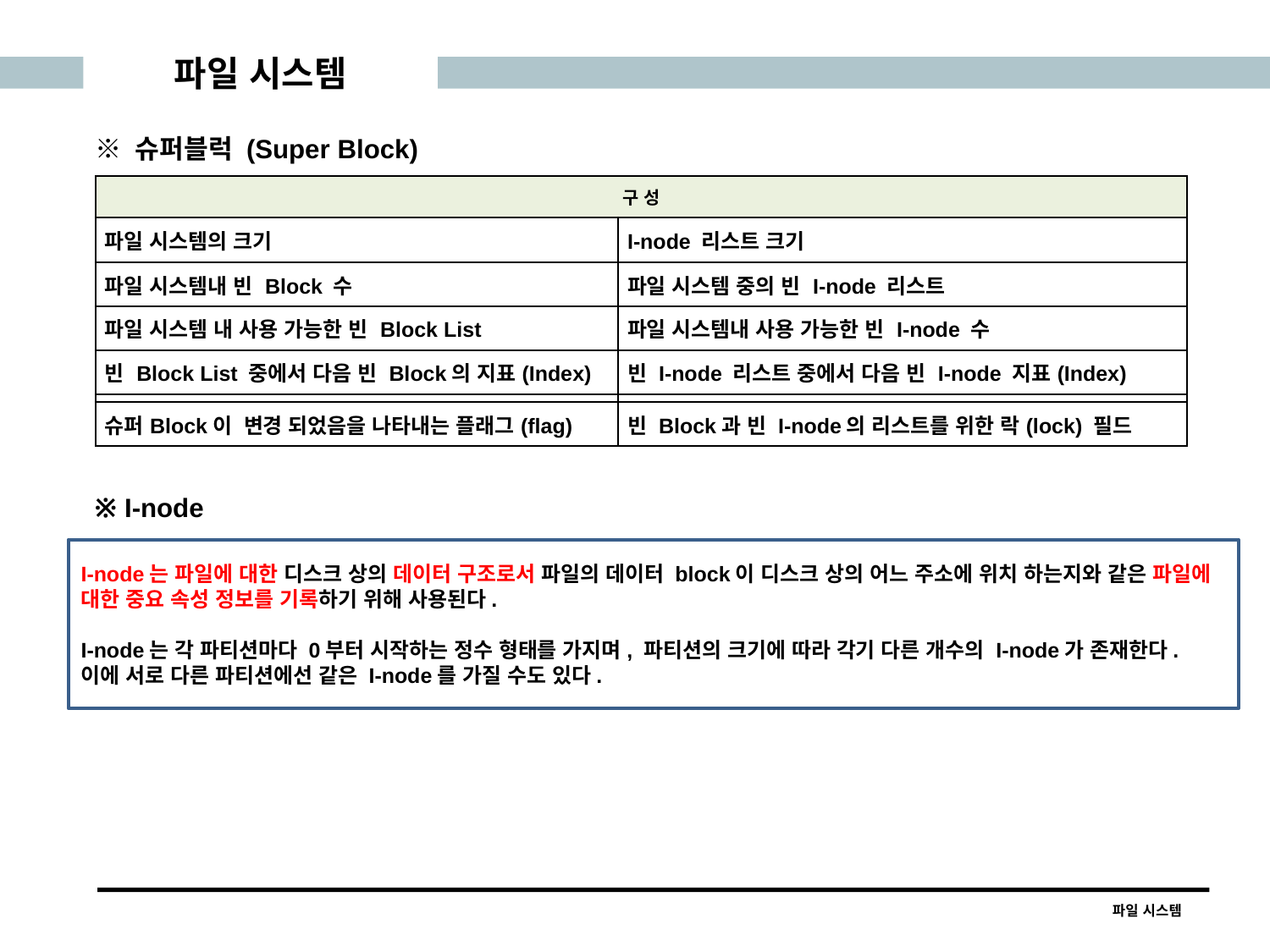

파일 시스템

※ 슈퍼블럭 (Super Block)
| 구 성 |  |
| --- | --- |
| 파일 시스템의 크기 | I-node 리스트 크기 |
| 파일 시스템내 빈 Block 수 | 파일 시스템 중의 빈 I-node 리스트 |
| 파일 시스템 내 사용 가능한 빈 Block List | 파일 시스템내 사용 가능한 빈 I-node 수 |
| 빈 Block List 중에서 다음 빈 Block의 지표(Index) | 빈 I-node 리스트 중에서 다음 빈 I-node 지표(Index) |
|  |  |
| 슈퍼Block이 변경 되었음을 나타내는 플래그(flag) | 빈 Block과 빈 I-node의 리스트를 위한 락(lock) 필드 |
※ I-node
I-node는 파일에 대한 디스크 상의 데이터 구조로서 파일의 데이터 block이 디스크 상의 어느 주소에 위치 하는지와 같은 파일에 대한 중요 속성 정보를 기록하기 위해 사용된다.

I-node는 각 파티션마다 0부터 시작하는 정수 형태를 가지며, 파티션의 크기에 따라 각기 다른 개수의 I-node가 존재한다. 이에 서로 다른 파티션에선 같은 I-node를 가질 수도 있다.

파일 시스템